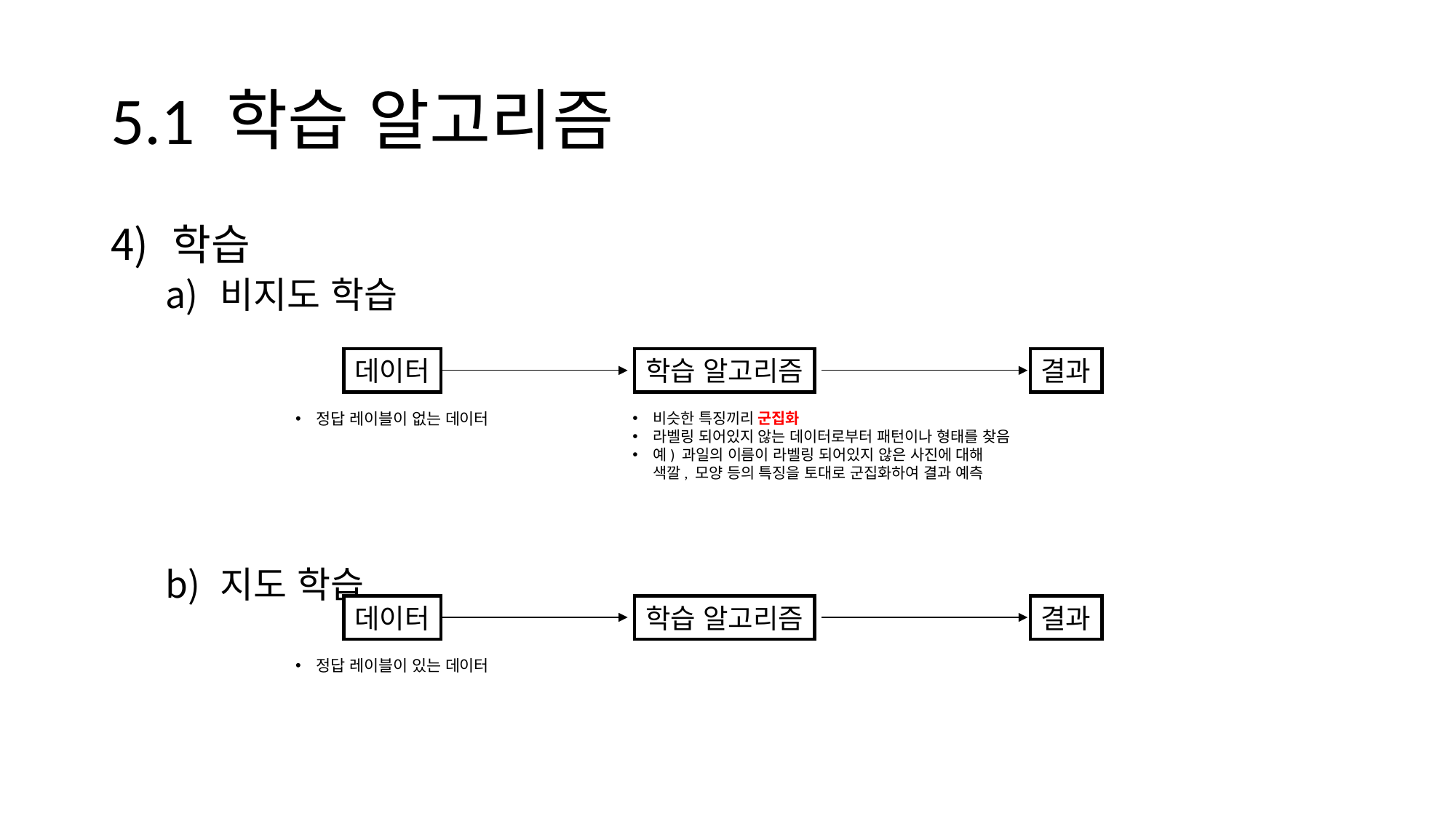

# 5.1 학습 알고리즘
학습
비지도 학습

지도 학습

데이터
학습 알고리즘
결과
정답 레이블이 없는 데이터
비슷한 특징끼리 군집화
라벨링 되어있지 않는 데이터로부터 패턴이나 형태를 찾음
예) 과일의 이름이 라벨링 되어있지 않은 사진에 대해
색깔, 모양 등의 특징을 토대로 군집화하여 결과 예측
데이터
학습 알고리즘
결과
정답 레이블이 있는 데이터